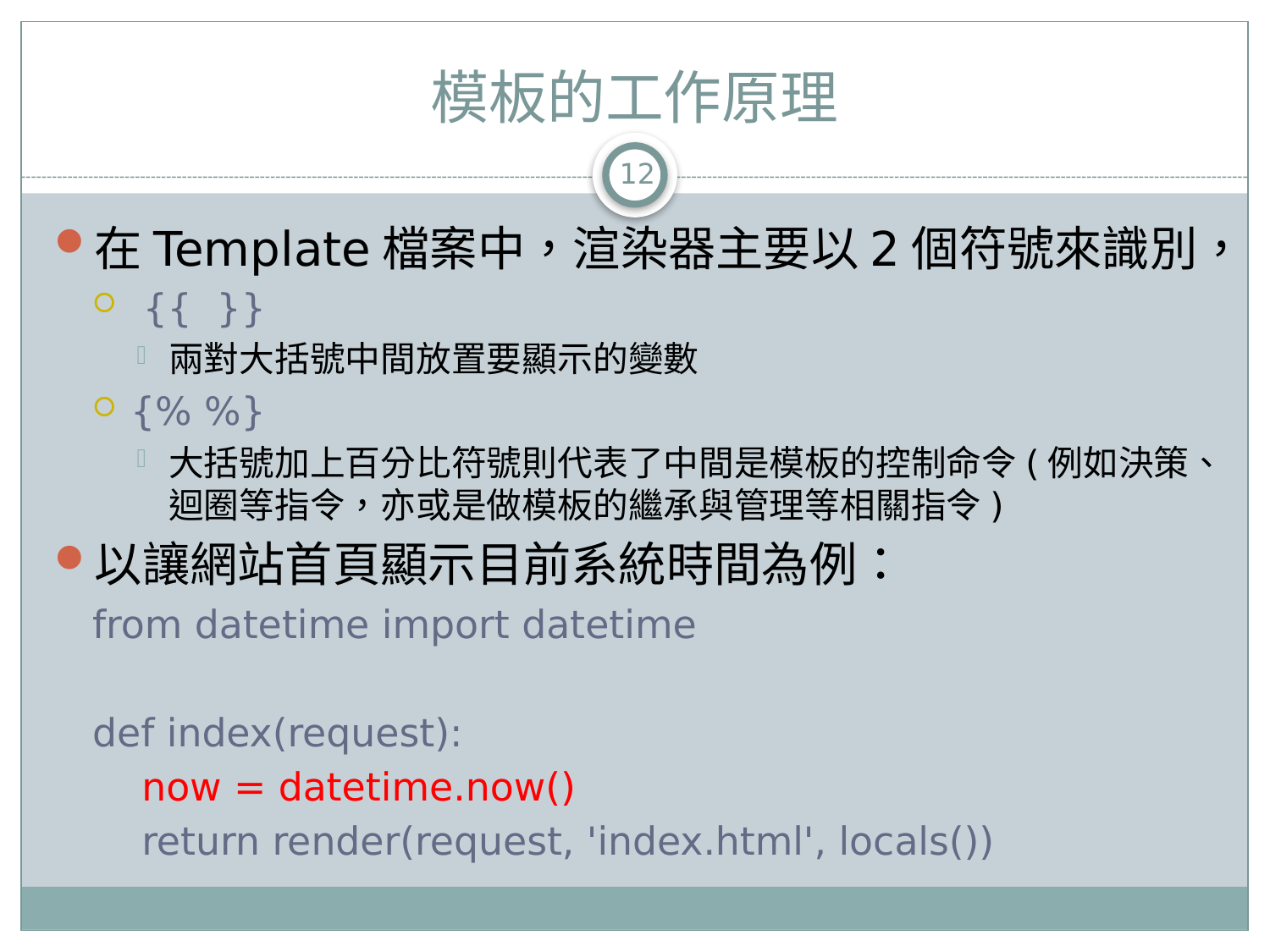

# 模板的工作原理
12
在Template檔案中，渲染器主要以2個符號來識別，
 {{  }}
兩對大括號中間放置要顯示的變數
{% %}
大括號加上百分比符號則代表了中間是模板的控制命令(例如決策、迴圈等指令，亦或是做模板的繼承與管理等相關指令)
以讓網站首頁顯示目前系統時間為例：
from datetime import datetime

def index(request):
    now = datetime.now()
    return render(request, 'index.html', locals())